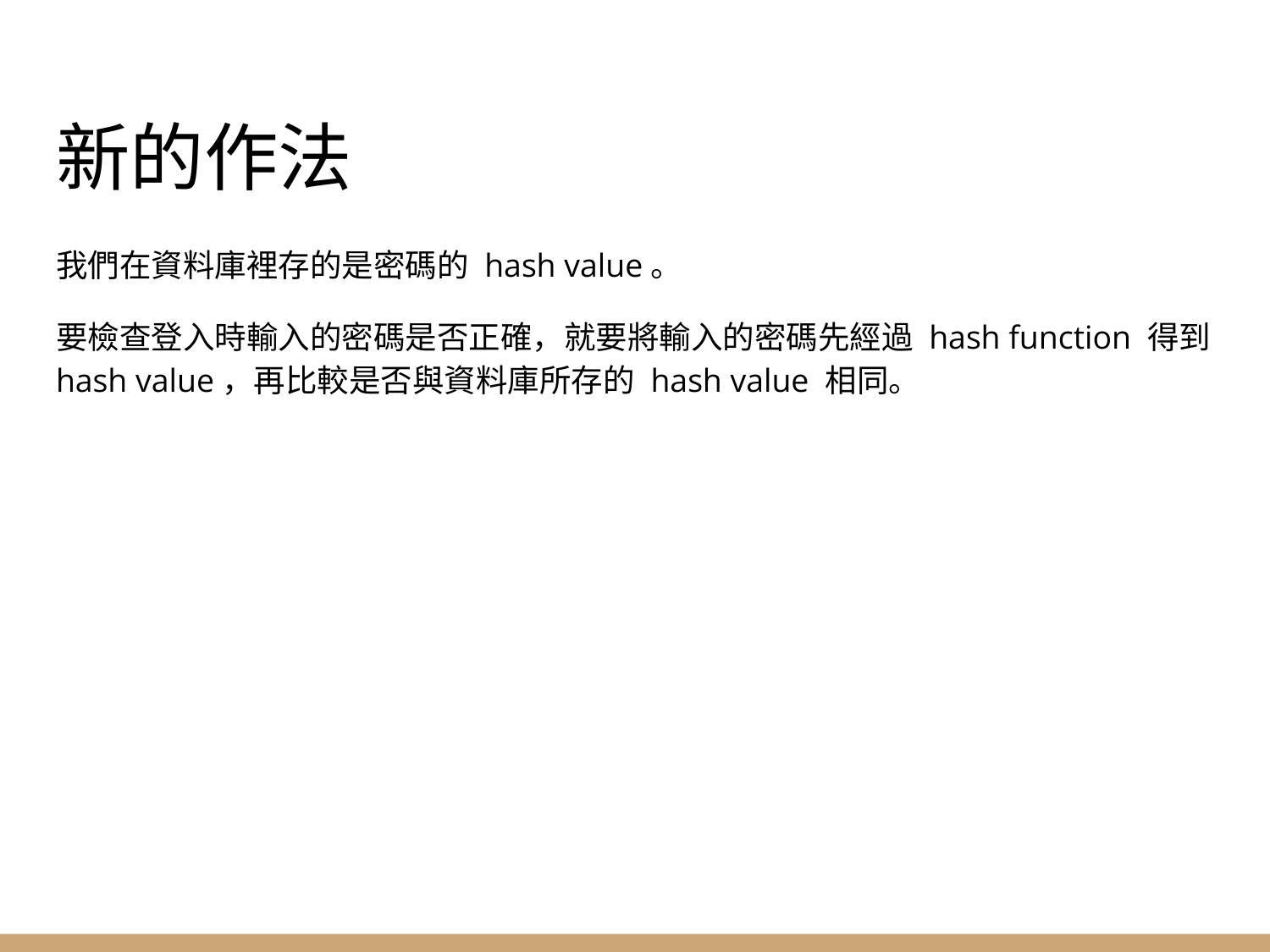

# 新的作法
我們在資料庫裡存的是密碼的 hash value。
要檢查登入時輸入的密碼是否正確，就要將輸入的密碼先經過 hash function 得到 hash value，再比較是否與資料庫所存的 hash value 相同。